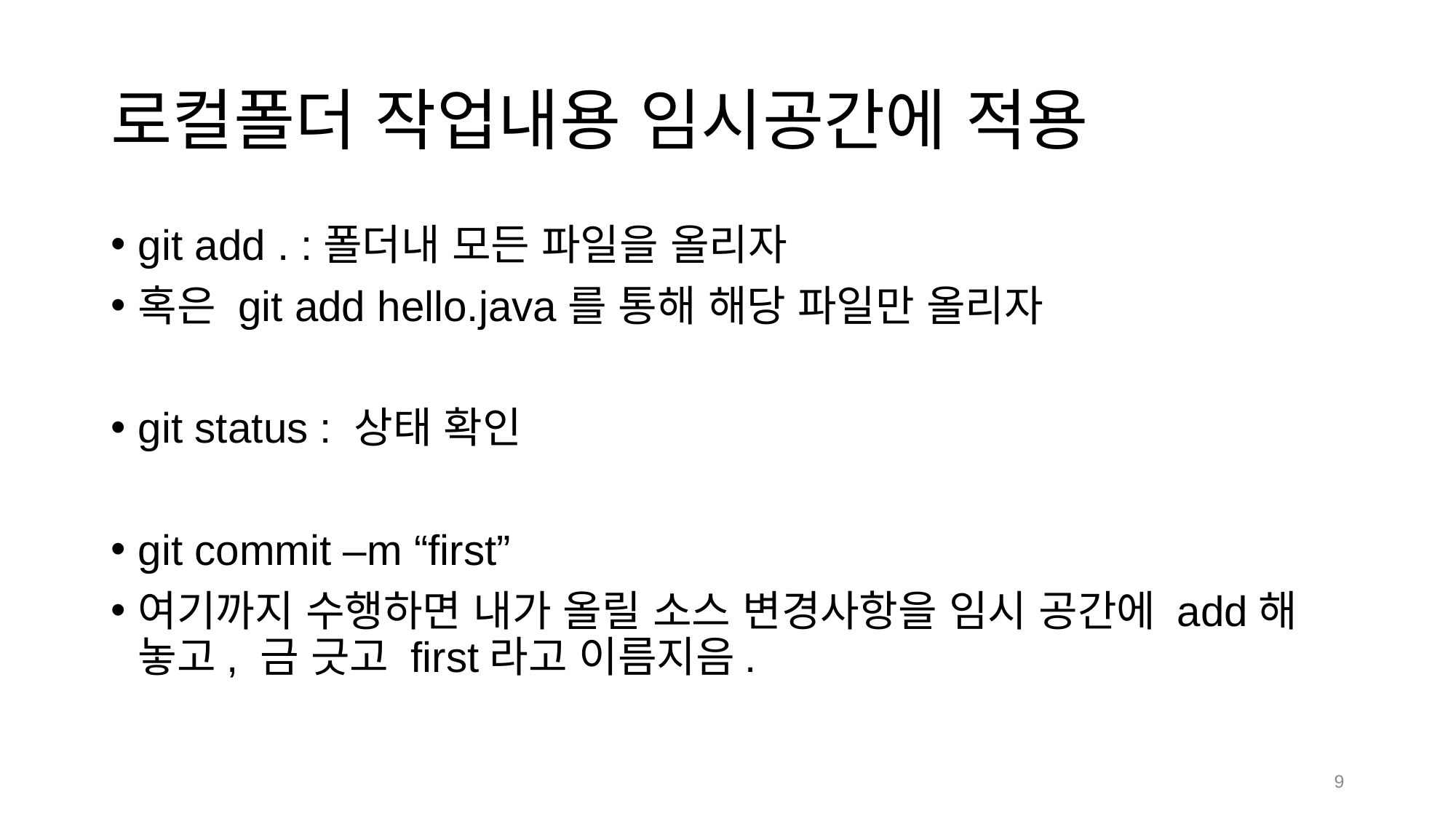

# 로컬폴더 작업내용 임시공간에 적용
git add . :폴더내 모든 파일을 올리자
혹은 git add hello.java를 통해 해당 파일만 올리자

git status : 상태 확인

git commit –m “first”
여기까지 수행하면 내가 올릴 소스 변경사항을 임시 공간에 add해 놓고, 금 긋고 first라고 이름지음.

9